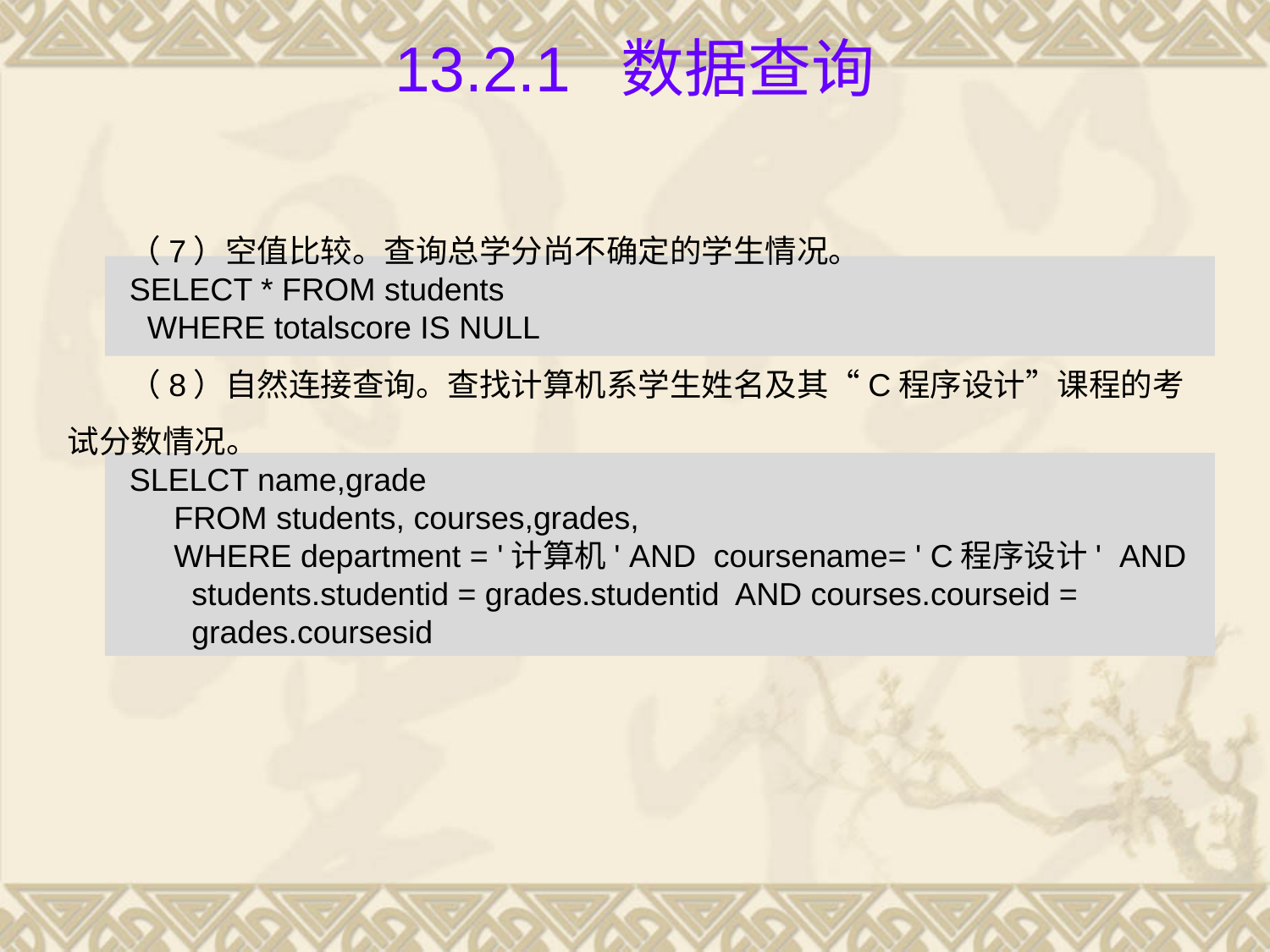

# 13.2.1  数据查询
（7）空值比较。查询总学分尚不确定的学生情况。
SELECT * FROM students
  WHERE totalscore IS NULL
（8）自然连接查询。查找计算机系学生姓名及其“C程序设计”课程的考试分数情况。
SLELCT name,grade
     FROM students, courses,grades,
     WHERE department = '计算机' AND  coursename= ' C程序设计'  AND
       students.studentid = grades.studentid  AND courses.courseid =
       grades.coursesid